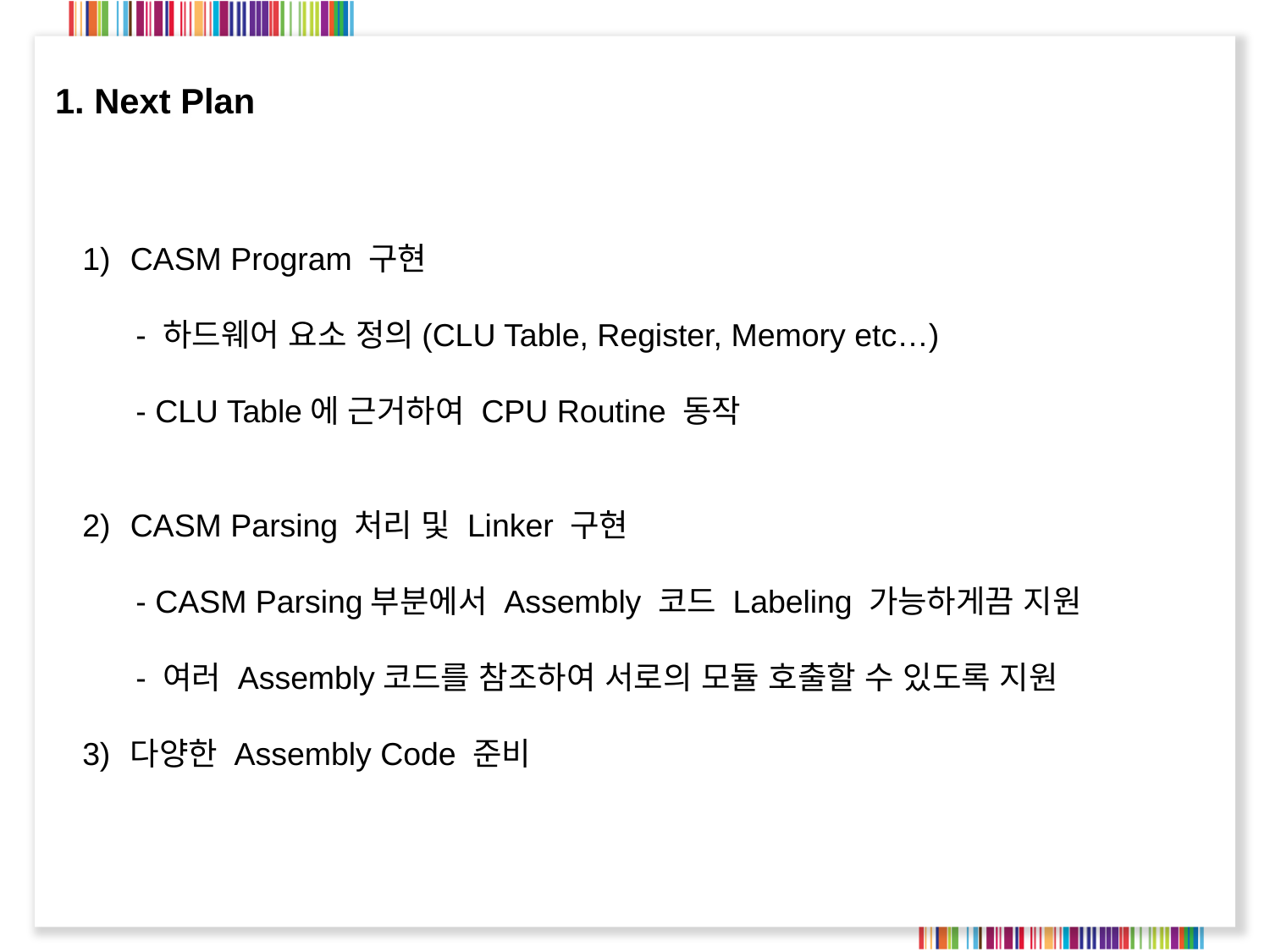

1. Next Plan
CASM Program 구현
      - 하드웨어 요소 정의(CLU Table, Register, Memory etc…)
      - CLU Table에 근거하여 CPU Routine 동작
CASM Parsing 처리 및 Linker 구현
      - CASM Parsing부분에서 Assembly 코드 Labeling 가능하게끔 지원
      - 여러 Assembly코드를 참조하여 서로의 모듈 호출할 수 있도록 지원
다양한 Assembly Code 준비